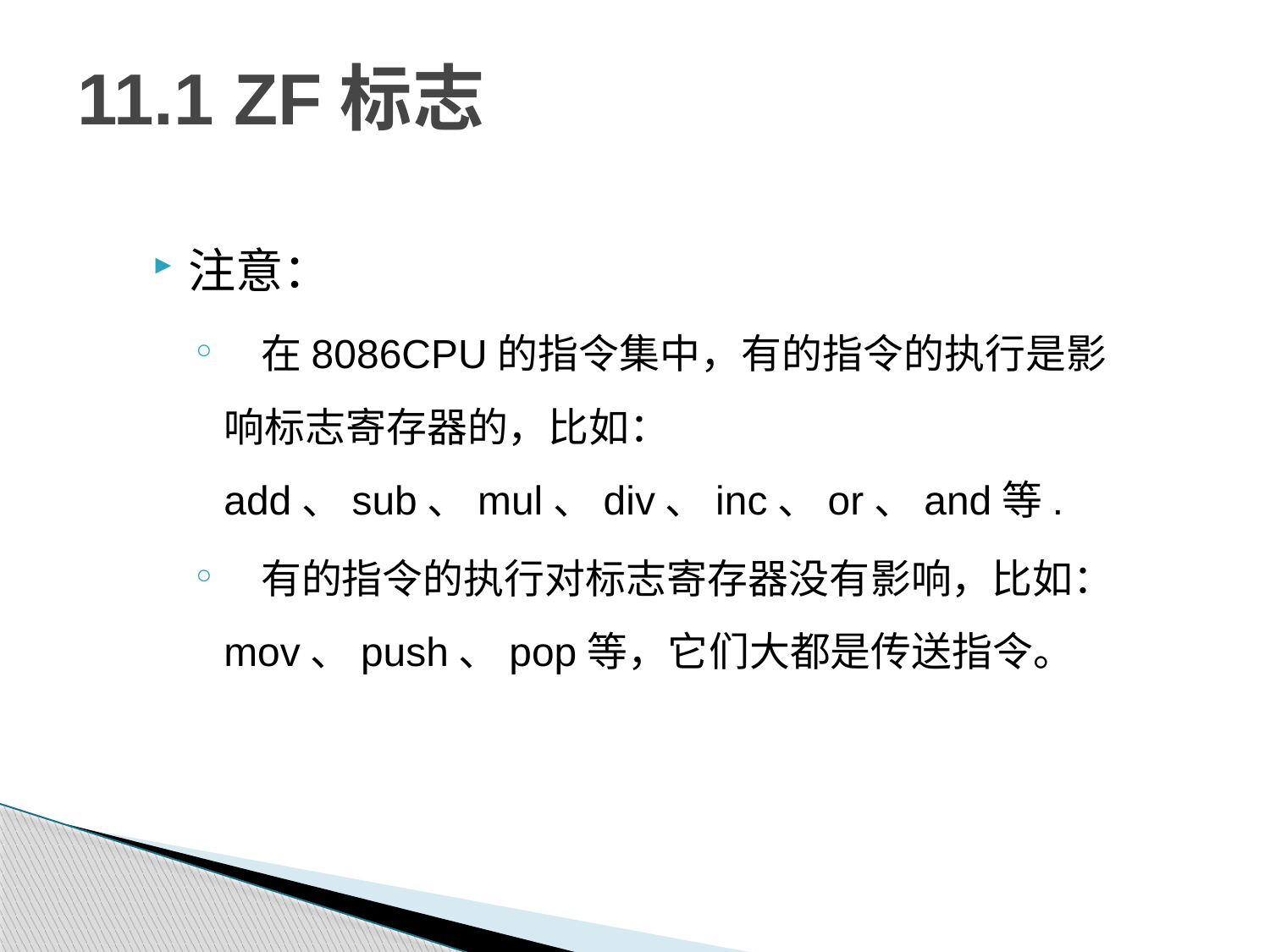

# 11.1 ZF标志
注意：
   在8086CPU的指令集中，有的指令的执行是影响标志寄存器的，比如：add、sub、mul、div、inc、or、and等.
   有的指令的执行对标志寄存器没有影响，比如：mov、push、pop等，它们大都是传送指令。